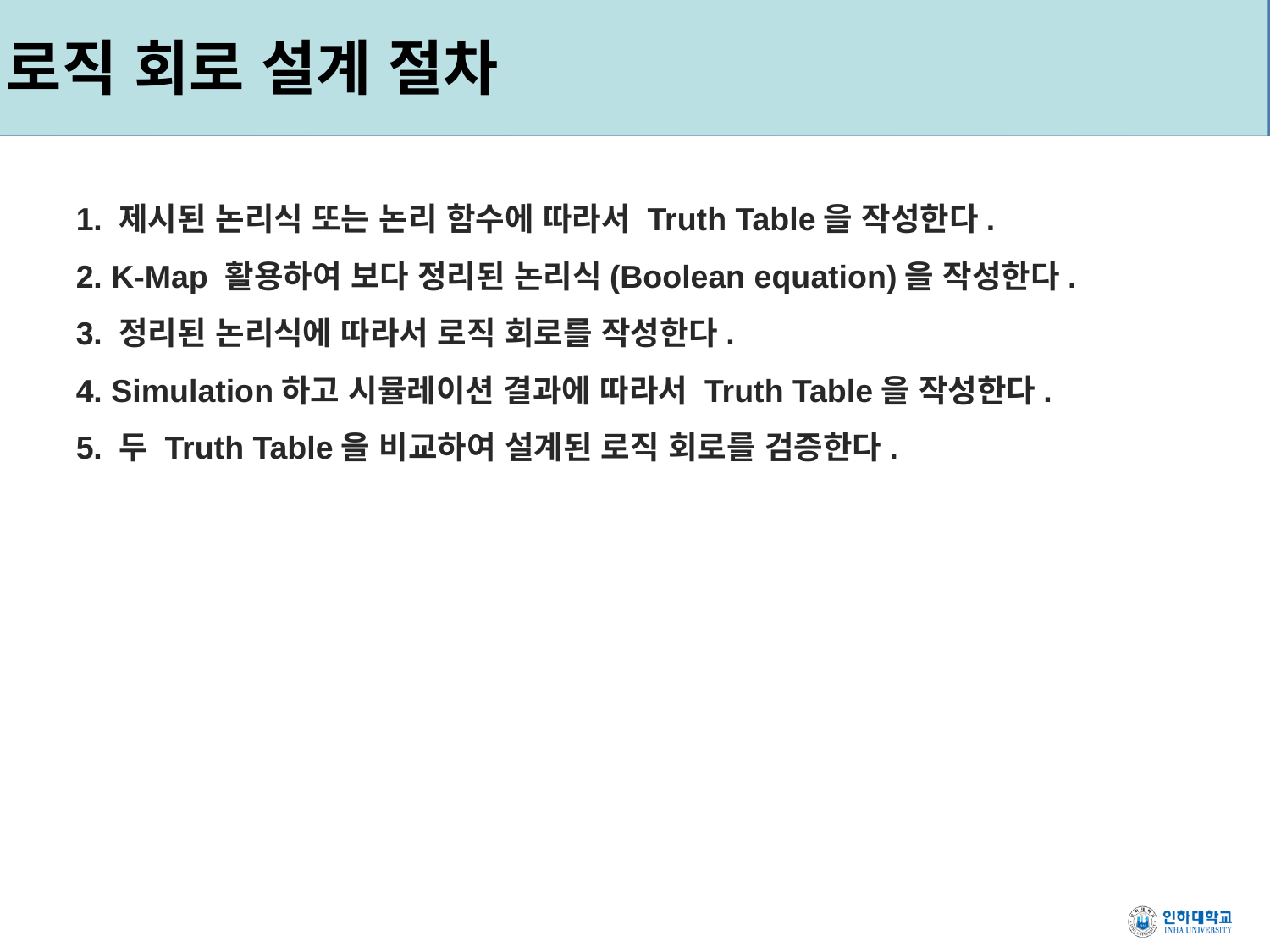

# 로직 회로 설계 절차
1. 제시된 논리식 또는 논리 함수에 따라서 Truth Table을 작성한다.
2. K-Map 활용하여 보다 정리된 논리식(Boolean equation)을 작성한다.
3. 정리된 논리식에 따라서 로직 회로를 작성한다.
4. Simulation하고 시뮬레이션 결과에 따라서 Truth Table을 작성한다.
5. 두 Truth Table을 비교하여 설계된 로직 회로를 검증한다.
6